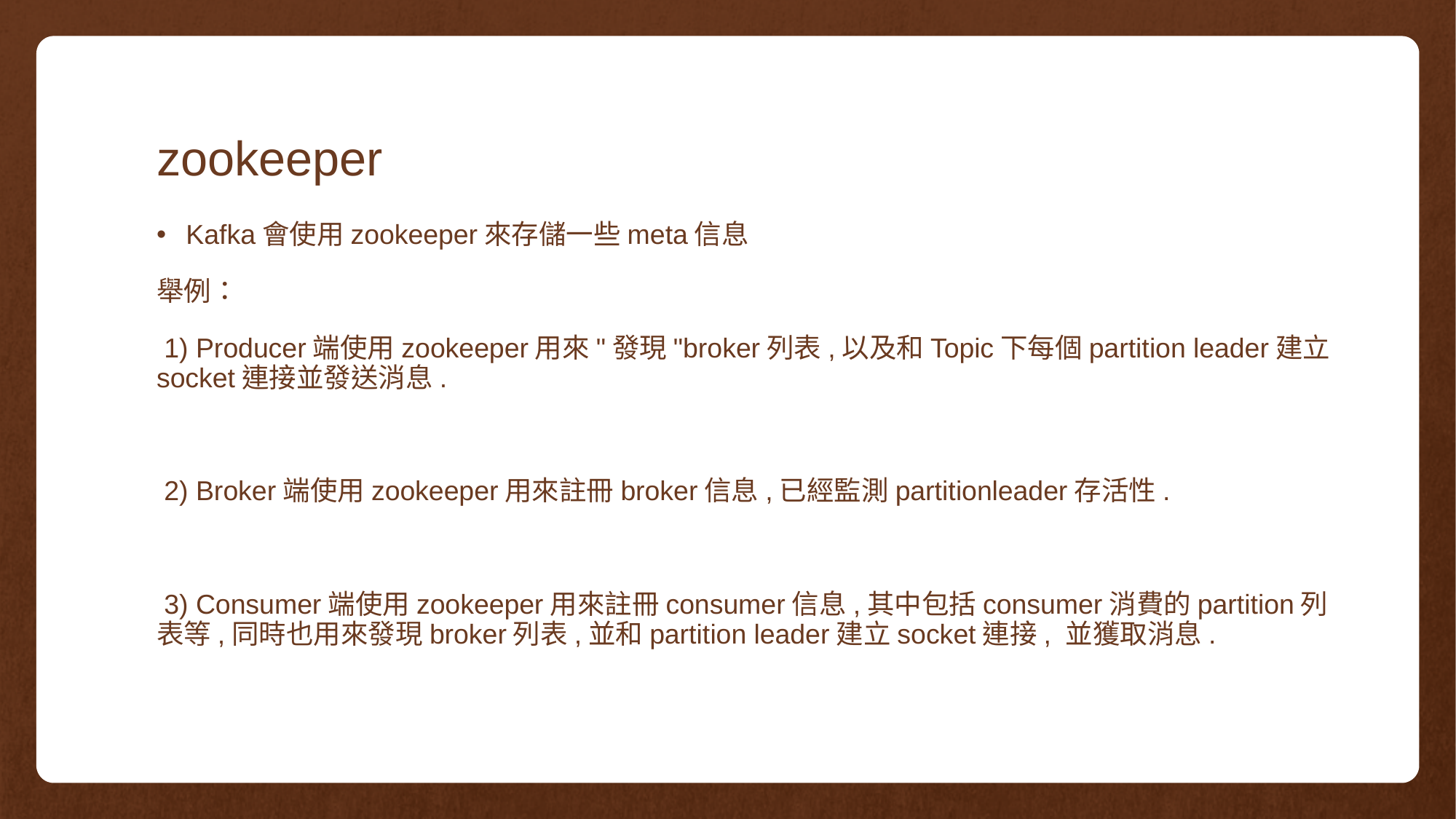

# zookeeper
Kafka會使用zookeeper來存儲一些meta信息
舉例：
 1) Producer端使用zookeeper用來"發現"broker列表,以及和Topic下每個partition leader建立socket連接並發送消息.

 2) Broker端使用zookeeper用來註冊broker信息,已經監測partitionleader存活性.

 3) Consumer端使用zookeeper用來註冊consumer信息,其中包括consumer消費的partition列表等,同時也用來發現broker列表,並和partition leader建立socket連接, 並獲取消息.